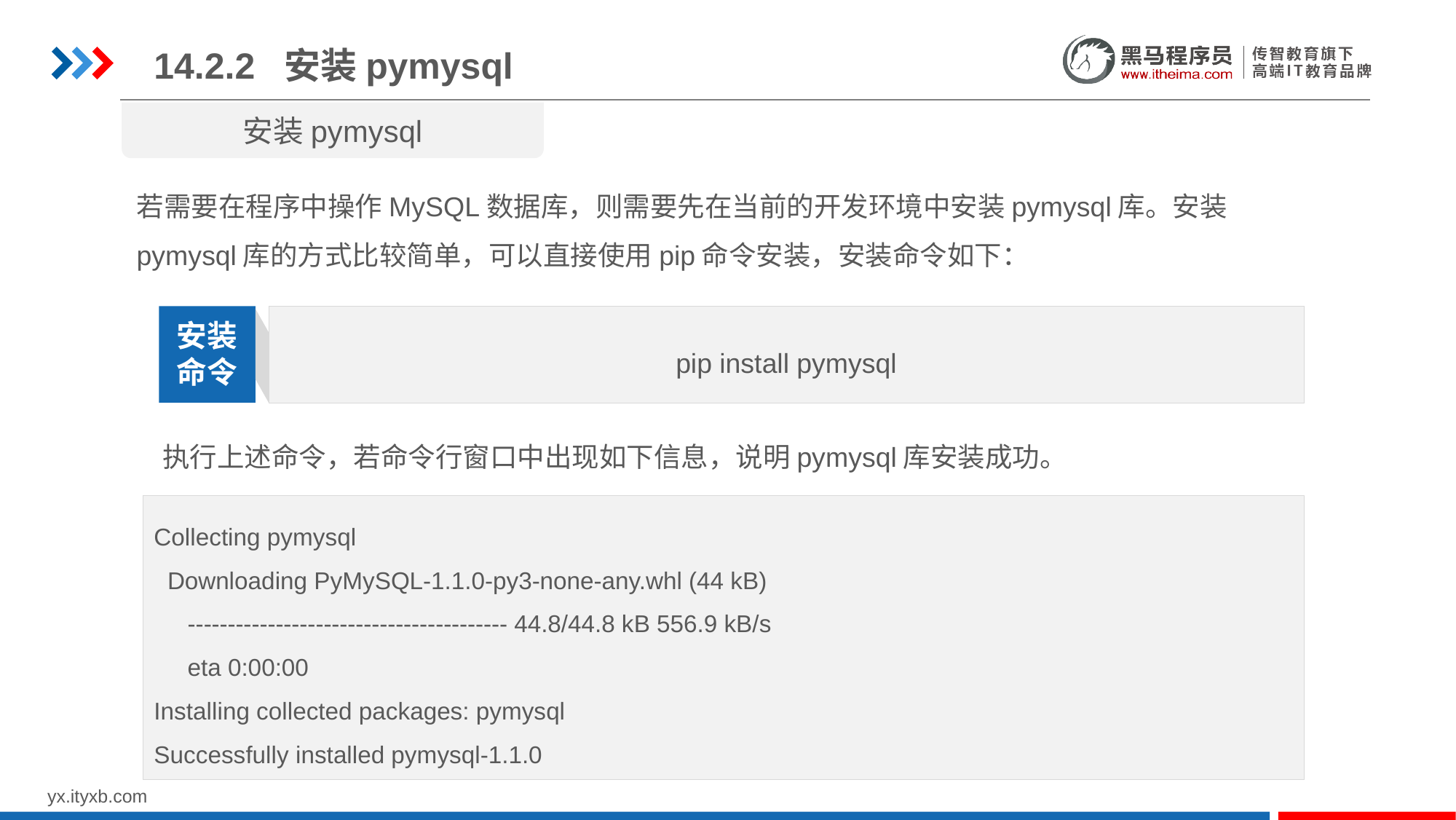

14.2.2  安装pymysql

安装pymysql
若需要在程序中操作MySQL数据库，则需要先在当前的开发环境中安装pymysql库。安装pymysql库的方式比较简单，可以直接使用pip命令安装，安装命令如下：

pip install pymysql

安装
命令
执行上述命令，若命令行窗口中出现如下信息，说明pymysql库安装成功。
Collecting pymysql
  Downloading PyMySQL-1.1.0-py3-none-any.whl (44 kB)
     ---------------------------------------- 44.8/44.8 kB 556.9 kB/s
     eta 0:00:00
Installing collected packages: pymysql
Successfully installed pymysql-1.1.0